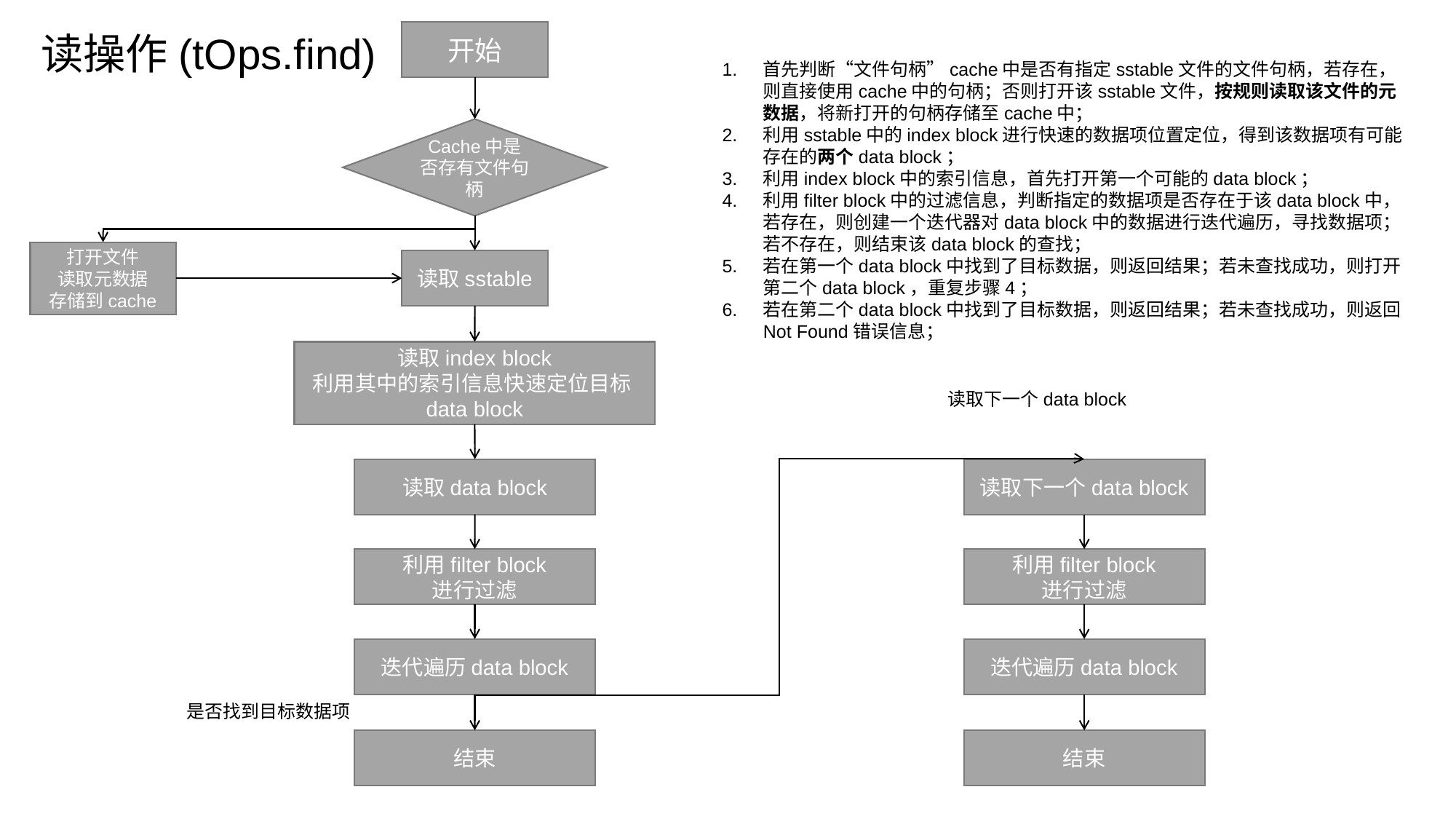

读操作(tOps.find)
开始
首先判断“文件句柄”cache中是否有指定sstable文件的文件句柄，若存在，则直接使用cache中的句柄；否则打开该sstable文件，按规则读取该文件的元数据，将新打开的句柄存储至cache中；
利用sstable中的index block进行快速的数据项位置定位，得到该数据项有可能存在的两个data block；
利用index block中的索引信息，首先打开第一个可能的data block；
利用filter block中的过滤信息，判断指定的数据项是否存在于该data block中，若存在，则创建一个迭代器对data block中的数据进行迭代遍历，寻找数据项；若不存在，则结束该data block的查找；
若在第一个data block中找到了目标数据，则返回结果；若未查找成功，则打开第二个data block，重复步骤4；
若在第二个data block中找到了目标数据，则返回结果；若未查找成功，则返回Not Found错误信息；
Cache中是否存有文件句柄
打开文件
读取元数据
存储到cache
读取sstable
读取index block
利用其中的索引信息快速定位目标data block
读取下一个data block
读取data block
读取下一个data block
利用filter block
进行过滤
利用filter block
进行过滤
迭代遍历data block
迭代遍历data block
是否找到目标数据项
结束
结束